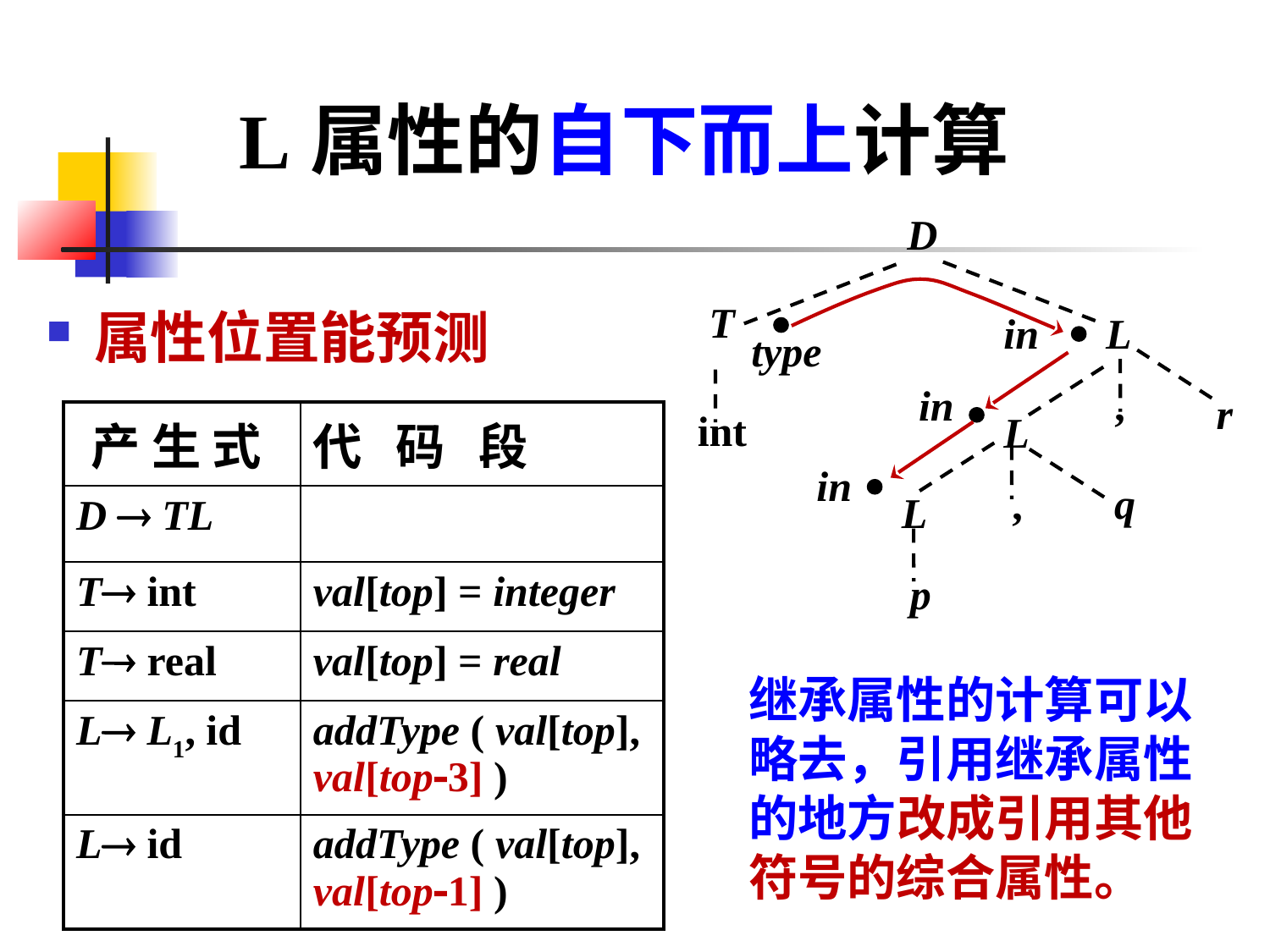

# L属性的自下而上计算

D

T
•
in
•
L
type

in
,
•
r
int
L

in
•
,
q
L

p
属性位置能预测
| 产 生 式 | 代 码 段 |
| --- | --- |
| D → TL |  |
| T→ int | val[top] = integer |
| T→ real | val[top] = real |
| L→ L1, id | addType ( val[top], val[top−3] ) |
| L→ id | addType ( val[top], val[top−1] ) |
继承属性的计算可以略去，引用继承属性的地方改成引用其他符号的综合属性。